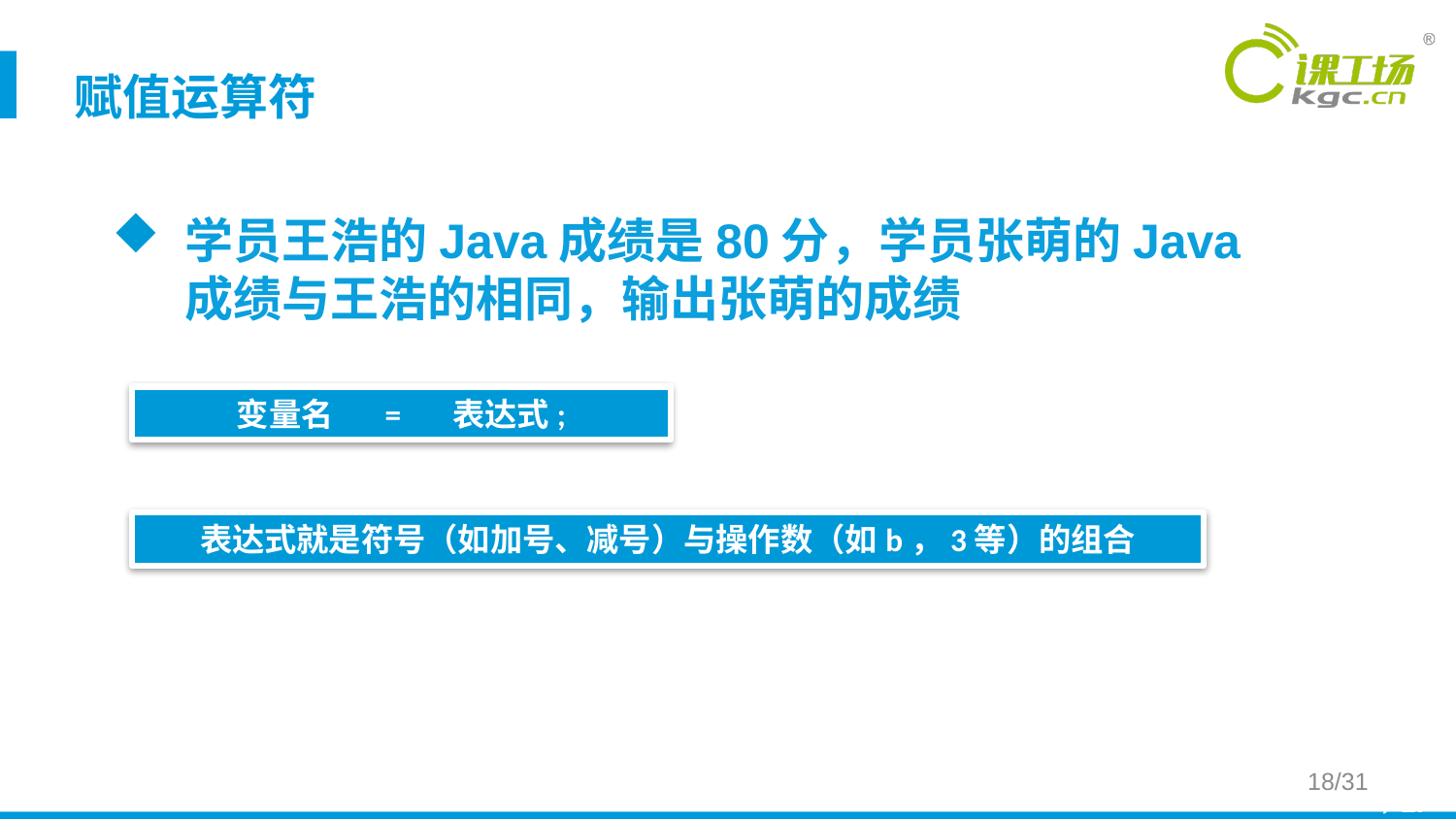

赋值运算符
学员王浩的Java成绩是80分，学员张萌的Java成绩与王浩的相同，输出张萌的成绩
变量名      =      表达式;
表达式就是符号（如加号、减号）与操作数（如b，3等）的组合
18/31
* / 27